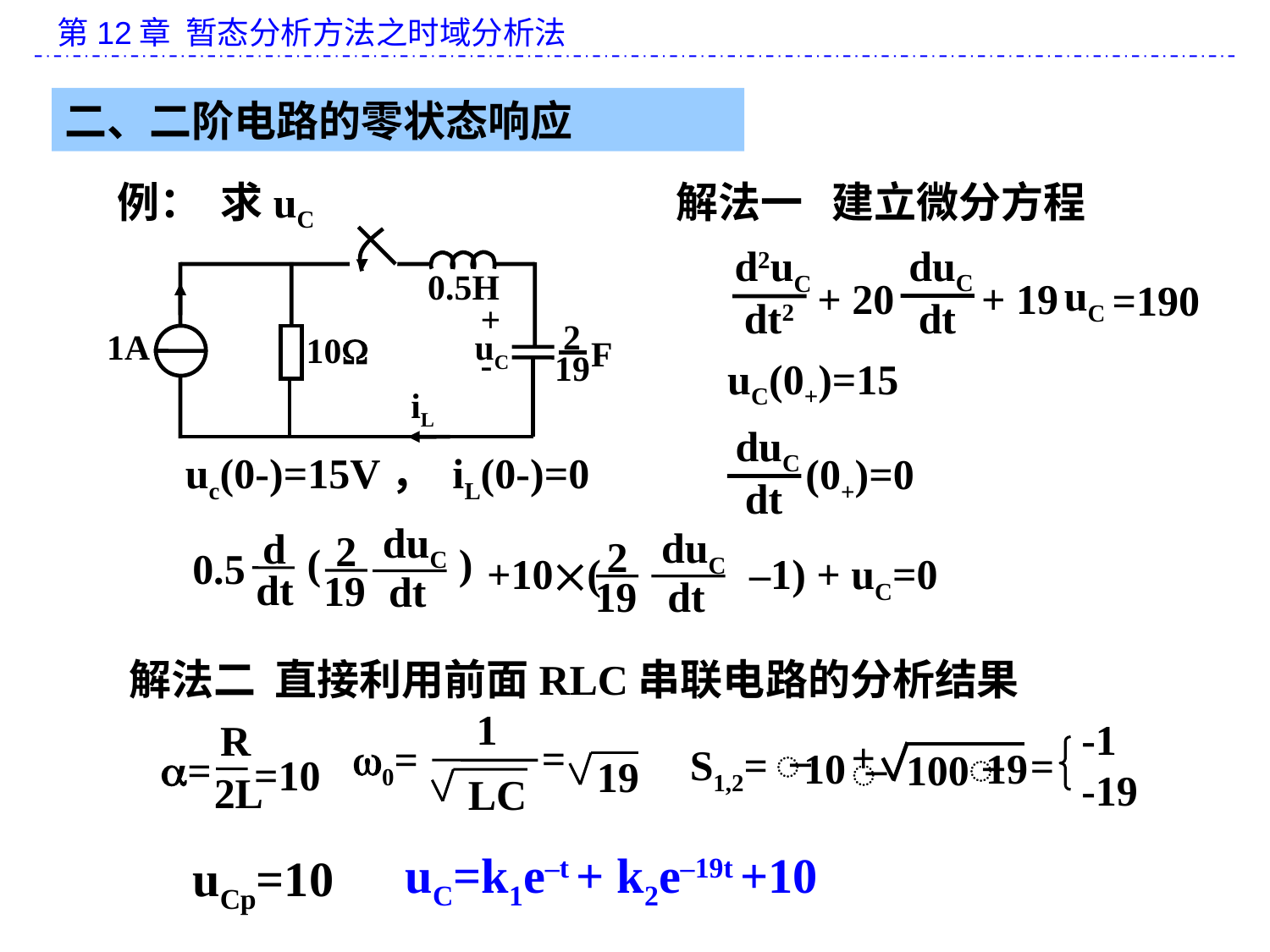

二、二阶电路的零状态响应
例：  求uC
   解法一   建立微分方程

0.5H

+
2
F
19

1A
uC
10Ω

-

iL

duC
d2uC
uC
+ 20
+ 19
=190
dt
dt2

uC(0+)=15
duC
(0+)=0
dt

uc(0-)=15V， iL(0-)=0
duC
dt

2
19

(             )
duC
dt

d
2
19

0.5
+10×(              –1) + uC=0
dt

解法二  直接利用前面RLC串联电路的分析结果
1

LC

=
ω0=
19

-1
-19

=
+
̶
S1,2=
10
̶
19
100
̶

R
2L

α=
=10
uC=k1e–t + k2e–19t +10
uCp=10